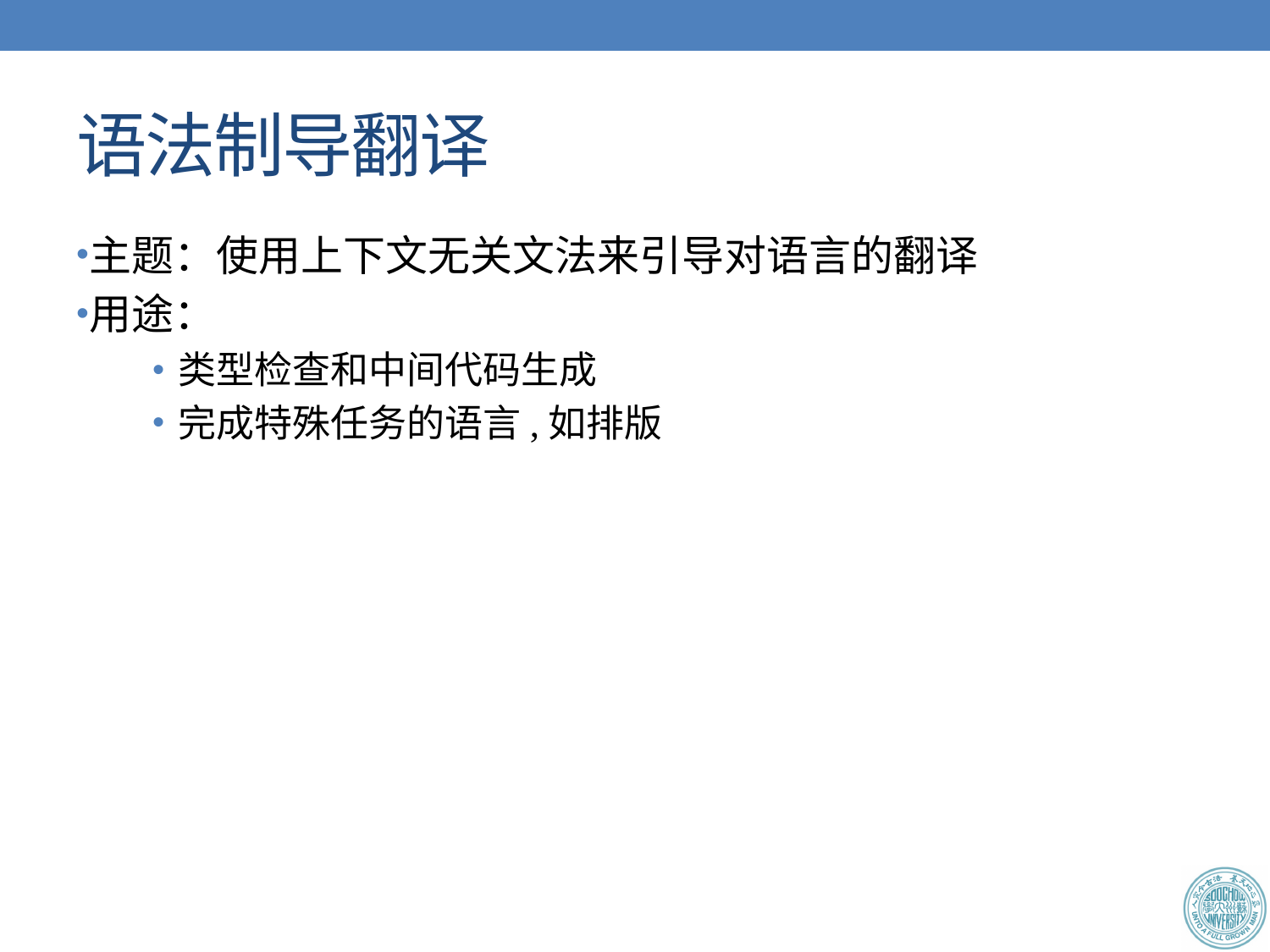

# 语法制导翻译
主题：使用上下文无关文法来引导对语言的翻译
用途：
类型检查和中间代码生成
完成特殊任务的语言,如排版